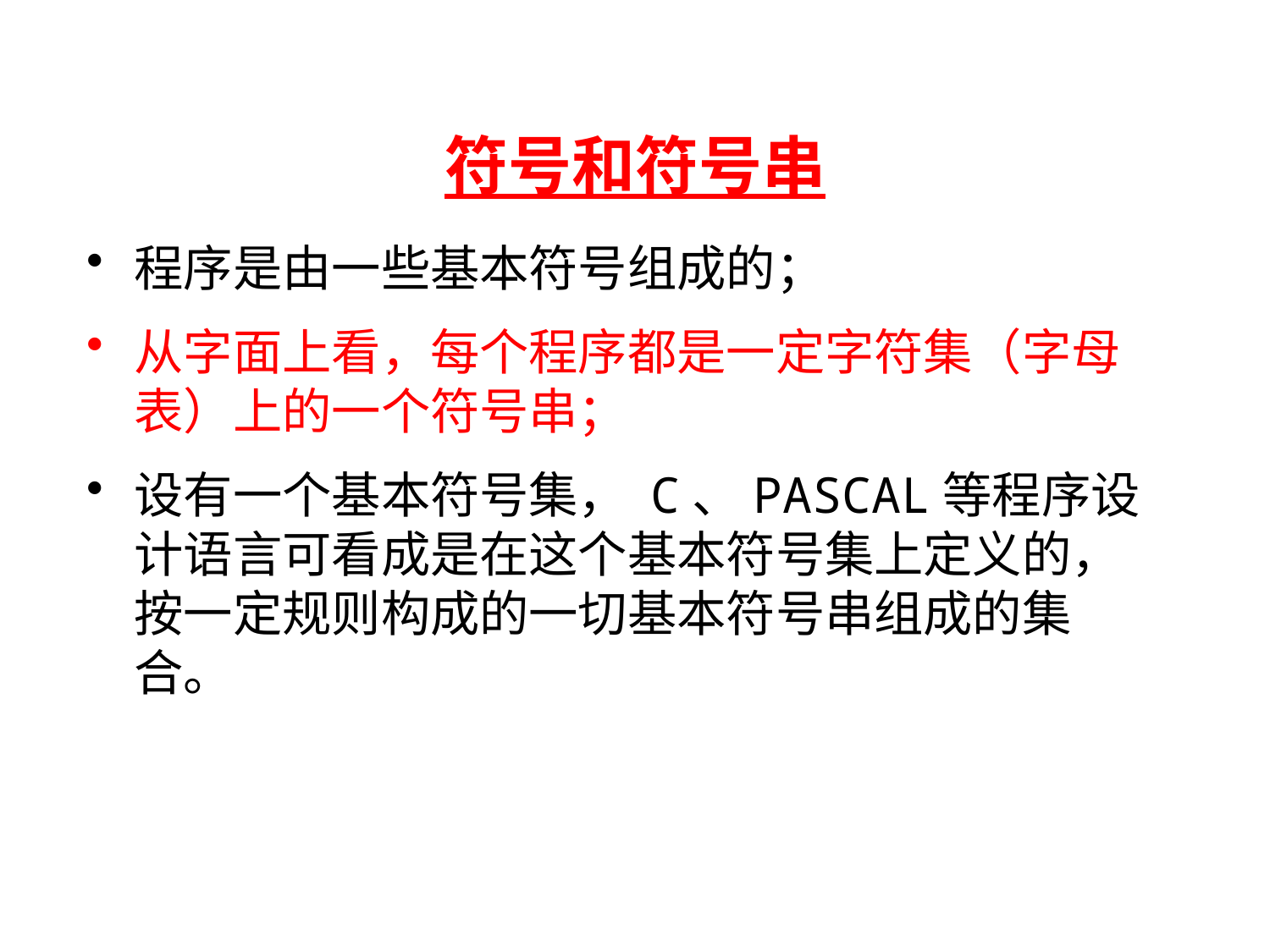

# 符号和符号串
程序是由一些基本符号组成的；
从字面上看，每个程序都是一定字符集（字母表）上的一个符号串；
设有一个基本符号集， C、PASCAL等程序设计语言可看成是在这个基本符号集上定义的，按一定规则构成的一切基本符号串组成的集合。